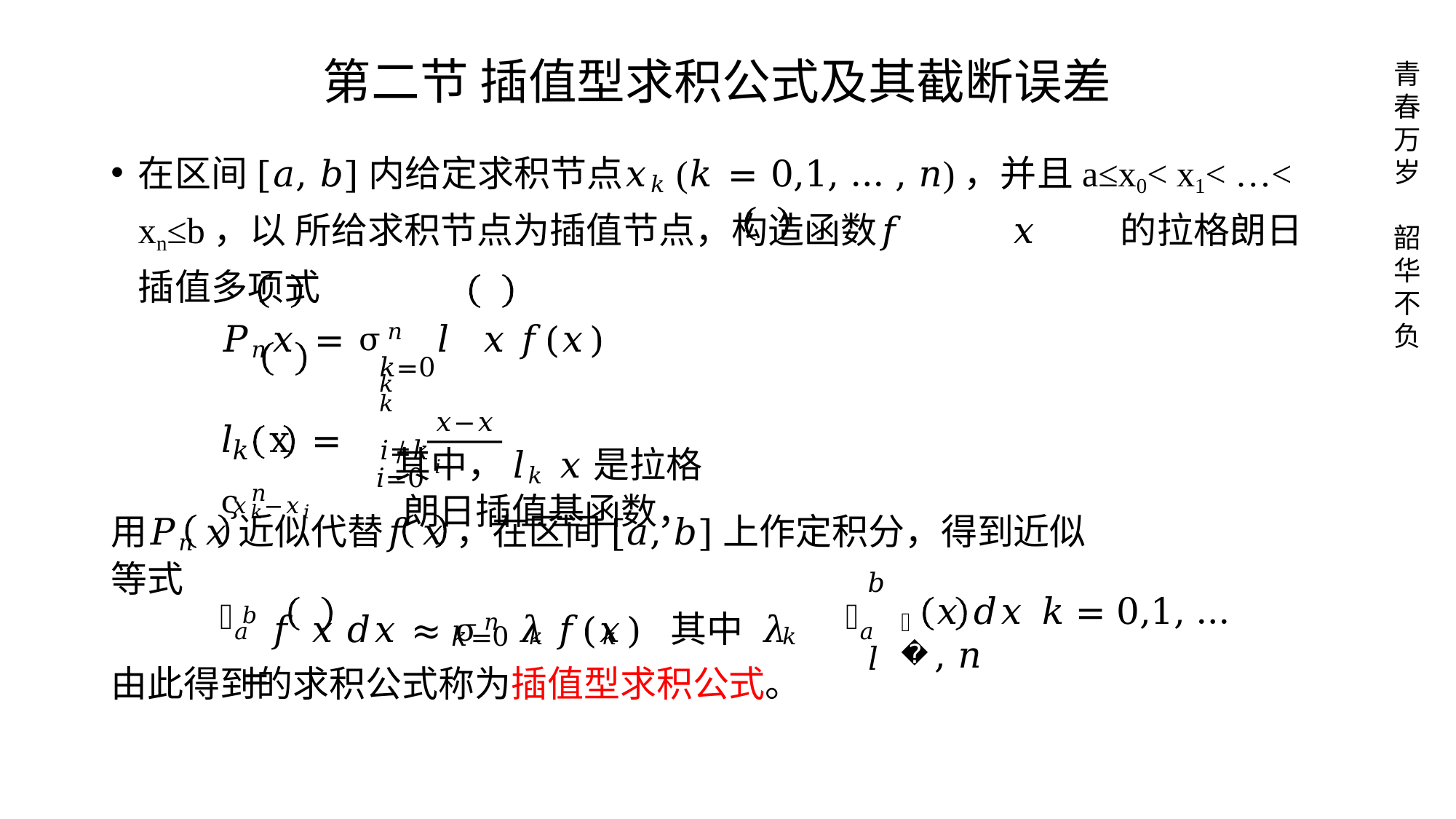

# 第二节 插值型求积公式及其截断误差
青 春 万 岁
在区间[𝑎, 𝑏]内给定求积节点𝑥𝑘(𝑘 = 0,1, … , 𝑛)，并且a≤x0< x1< …< xn≤b，以 所给求积节点为插值节点，构造函数𝑓	𝑥	的拉格朗日插值多项式
𝑃𝑛	𝑥	= σ𝑛	𝑙	𝑥	𝑓(𝑥	)
𝑘=0	𝑘	𝑘
其中， 𝑙𝑘	𝑥	是拉格朗日插值基函数，

韶 华 不 负

𝑥−𝑥𝑖
𝑙	x	= ς𝑛

𝑘	𝑖≠𝑘 𝑥𝑘−𝑥𝑖

𝑖=0
用𝑃𝑛	𝑥	近似代替𝑓	𝑥	，在区间[𝑎, 𝑏]上作定积分，得到近似等式

𝑏 𝑙
𝑏 𝑓	𝑥	𝑑𝑥 ≈ σ𝑛	𝜆	𝑓(𝑥	)	其中 𝜆	=
𝑥	𝑑𝑥	𝑘 = 0,1, … , 𝑛
׬𝑎
׬𝑎

𝑘
𝑘=0	𝑘	𝑘	𝑘
由此得到的求积公式称为插值型求积公式。